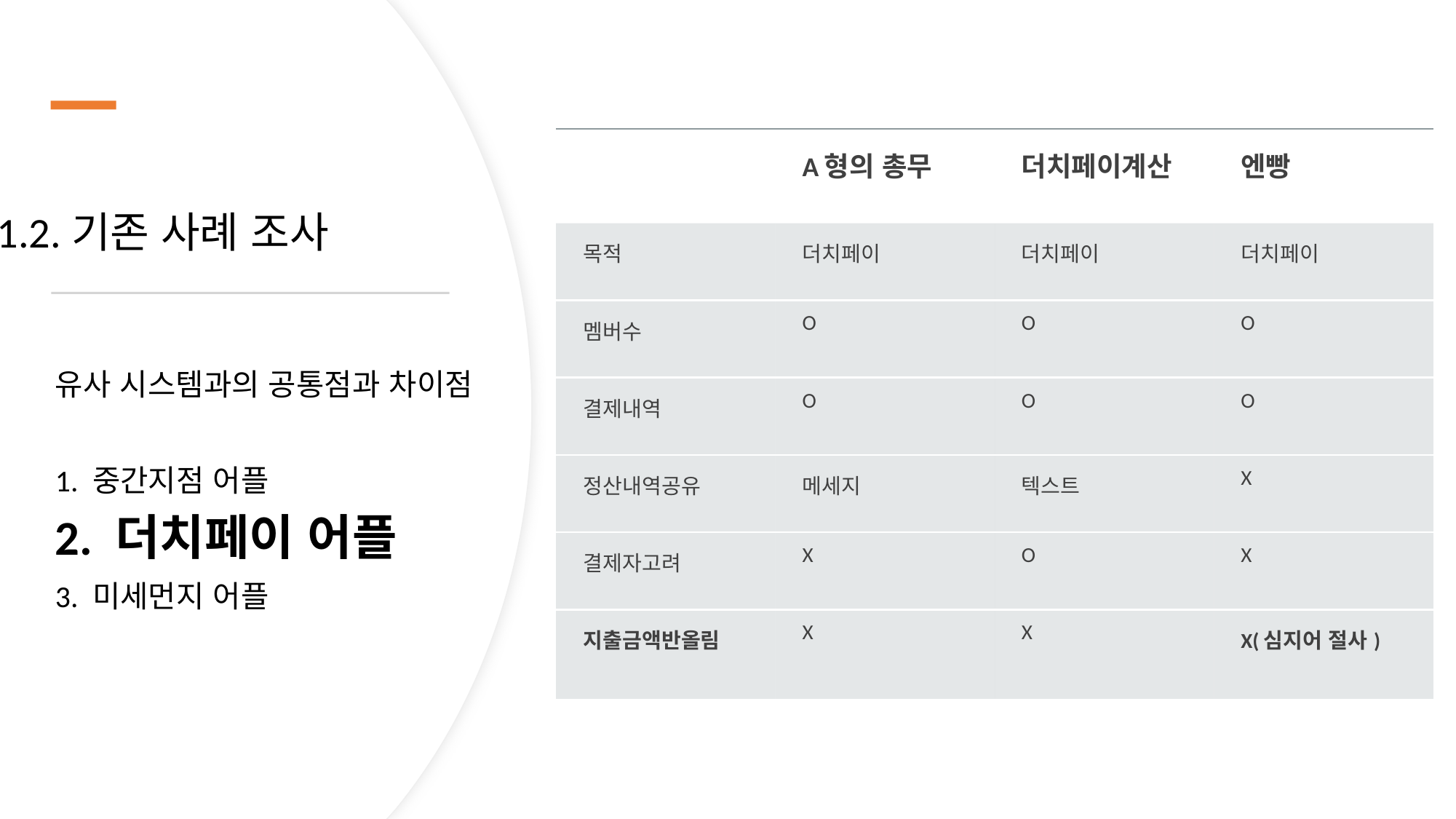

# 1.2.기존 사례 조사
|  | A형의 총무 | 더치페이계산 | 엔빵 |
| --- | --- | --- | --- |
| 목적 | 더치페이 | 더치페이 | 더치페이 |
| 멤버수 | O | O | O |
| 결제내역 | O | O | O |
| 정산내역공유 | 메세지 | 텍스트 | X |
| 결제자고려 | X | O | X |
| 지출금액반올림 | X | X | X(심지어 절사) |

유사 시스템과의 공통점과 차이점

1. 중간지점 어플
2. 더치페이 어플
3. 미세먼지 어플